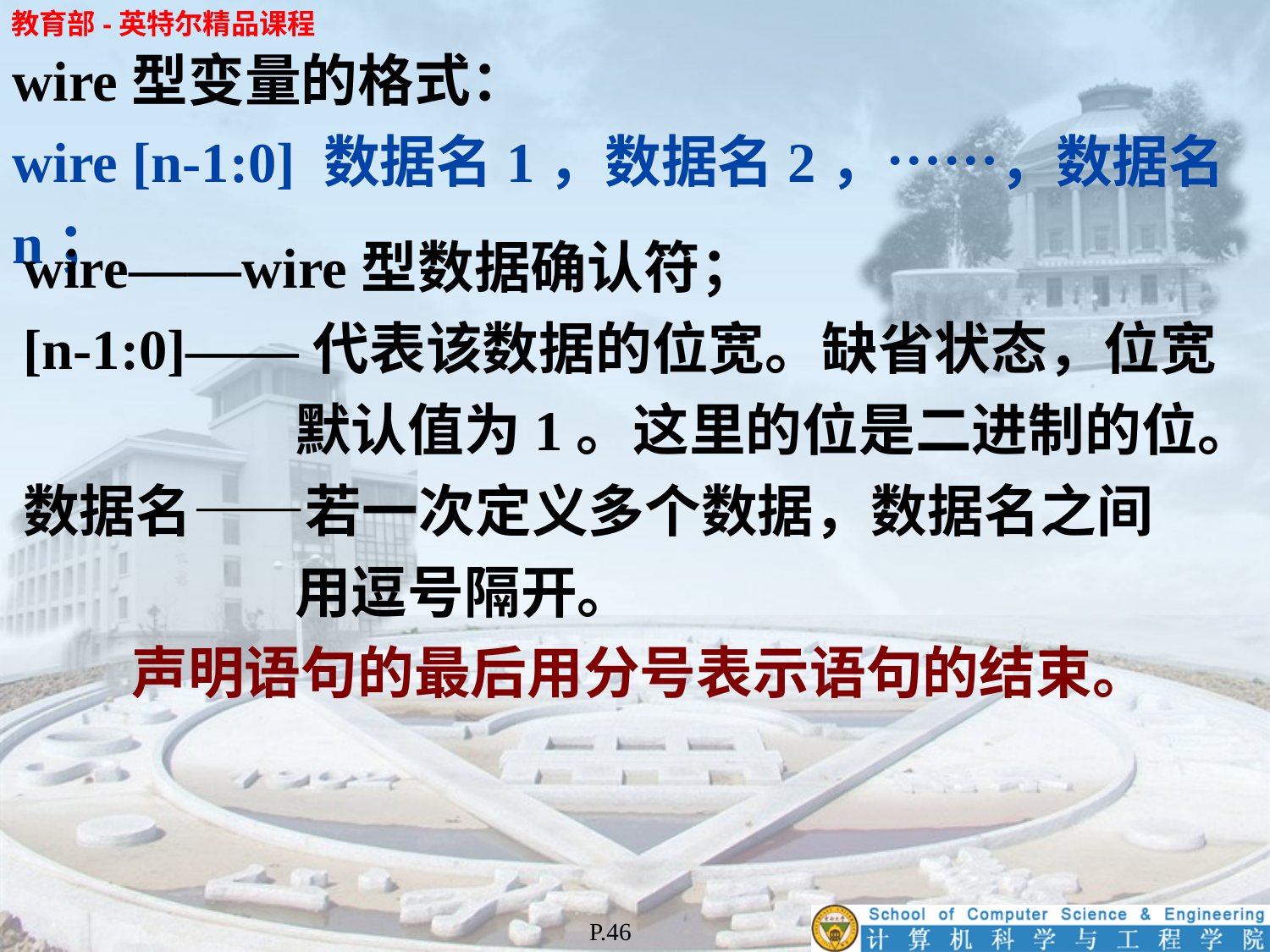

wire型变量的格式：
wire [n-1:0] 数据名1，数据名2，……，数据名n；
wire——wire型数据确认符；
[n-1:0]——代表该数据的位宽。缺省状态，位宽
                    默认值为1。这里的位是二进制的位。
数据名——若一次定义多个数据，数据名之间
                    用逗号隔开。
声明语句的最后用分号表示语句的结束。
P.46